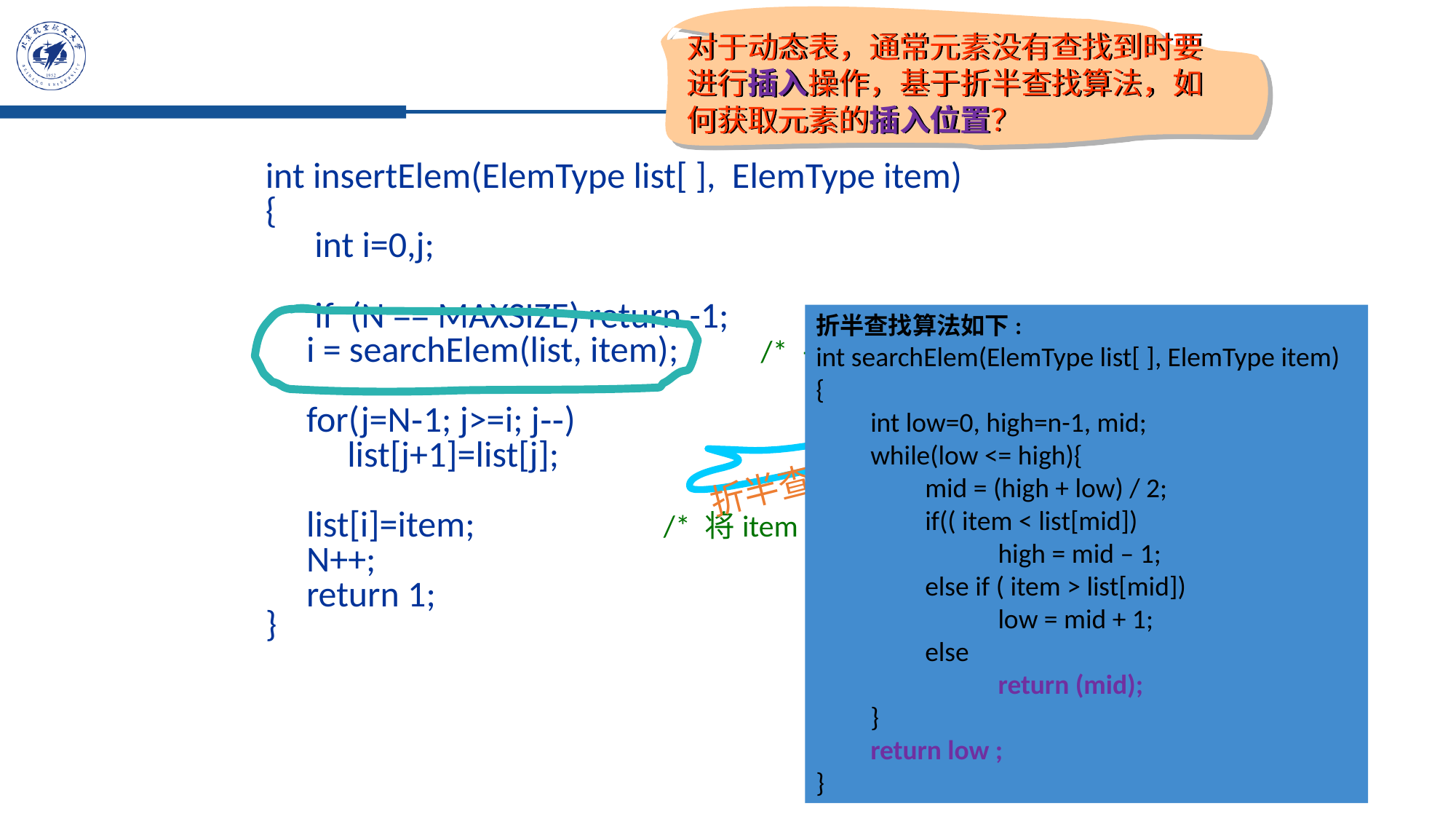

对于动态表，通常元素没有查找到时要进行插入操作，基于折半查找算法，如何获取元素的插入位置？
int insertElem(ElemType list[ ],  ElemType item)
{
      int i=0,j;

      if  (N == MAXSIZE) return -1;
     i = searchElem(list, item);          /* 寻找item的合适位置 */

     for(j=N-1; j>=i; j--)
          list[j+1]=list[j];

     list[i]=item;                       /* 将item插入表中 */
     N++;
     return 1;
}
折半查找算法如下:
int searchElem(ElemType list[ ], ElemType item)
{
int low=0, high=n-1, mid;
while(low <= high){
mid = (high + low) / 2;
if(( item < list[mid])
   high = mid – 1;
else if ( item > list[mid])
   low = mid + 1;
else
   return (mid);
}
return low ;
}

折半查找确定插入位置